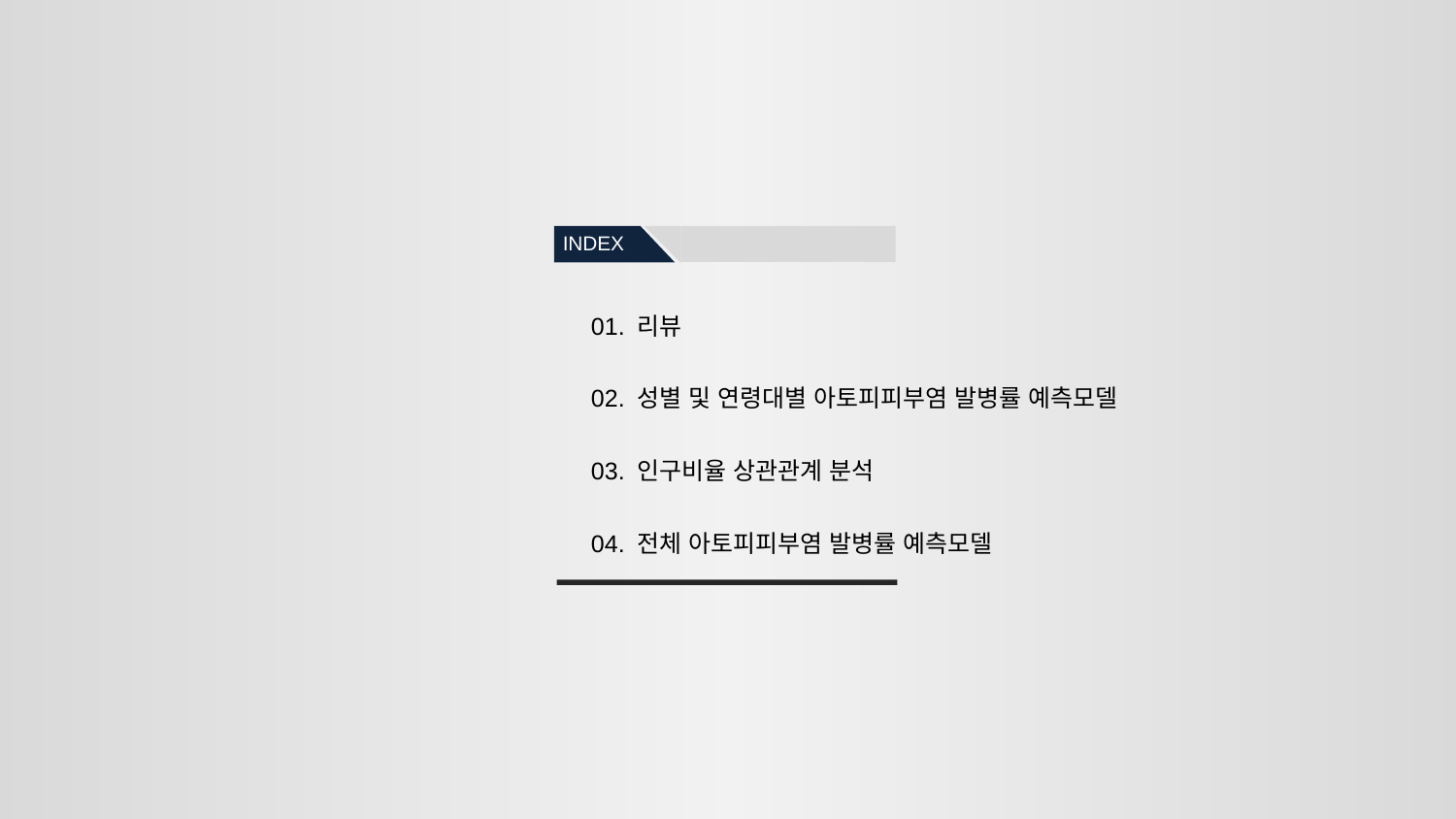

INDEX

01. 리뷰
02. 성별 및 연령대별 아토피피부염 발병률 예측모델
03. 인구비율 상관관계 분석
04. 전체 아토피피부염 발병률 예측모델